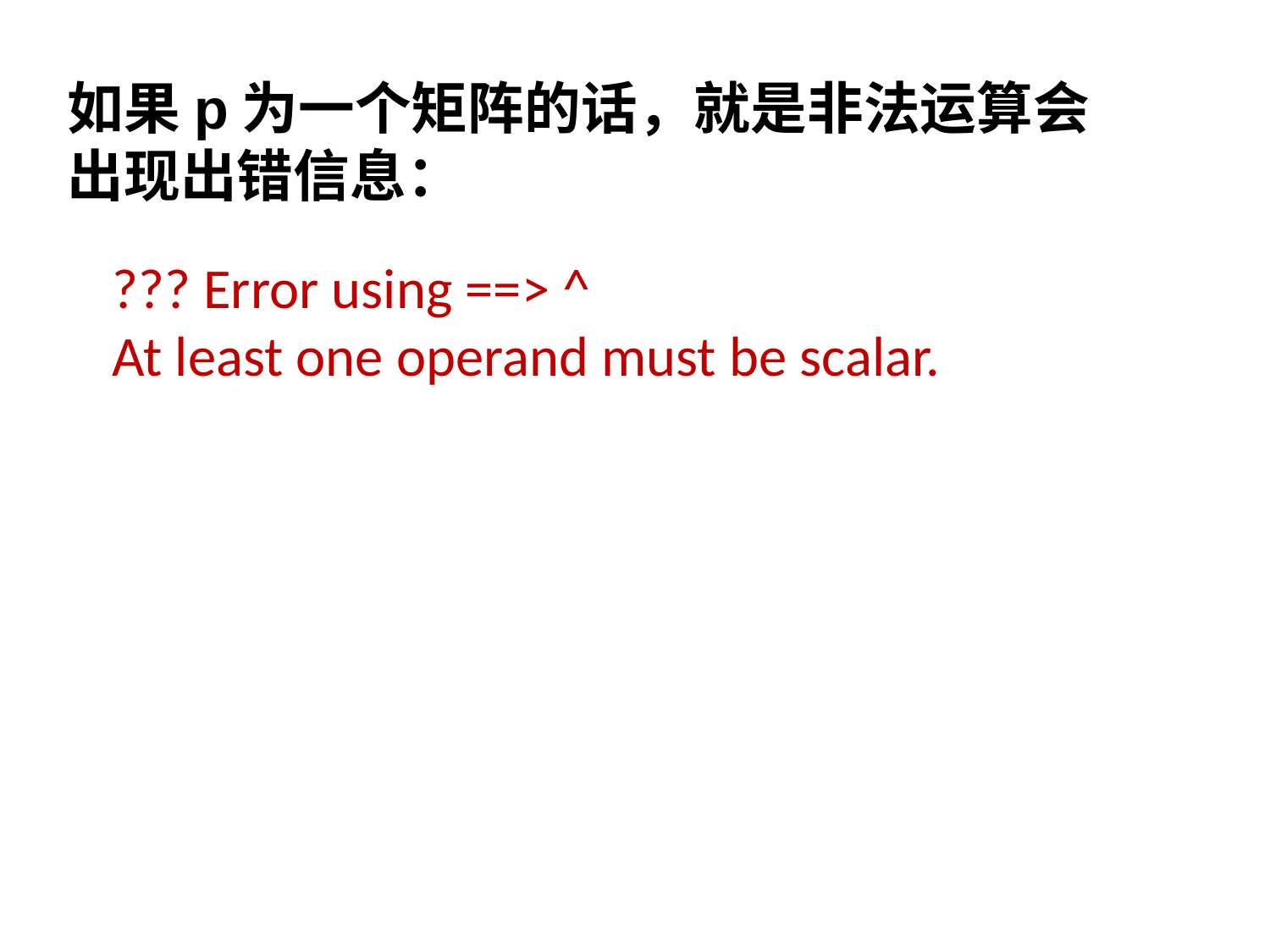

如果p为一个矩阵的话，就是非法运算会出现出错信息：
??? Error using ==> ^
At least one operand must be scalar.